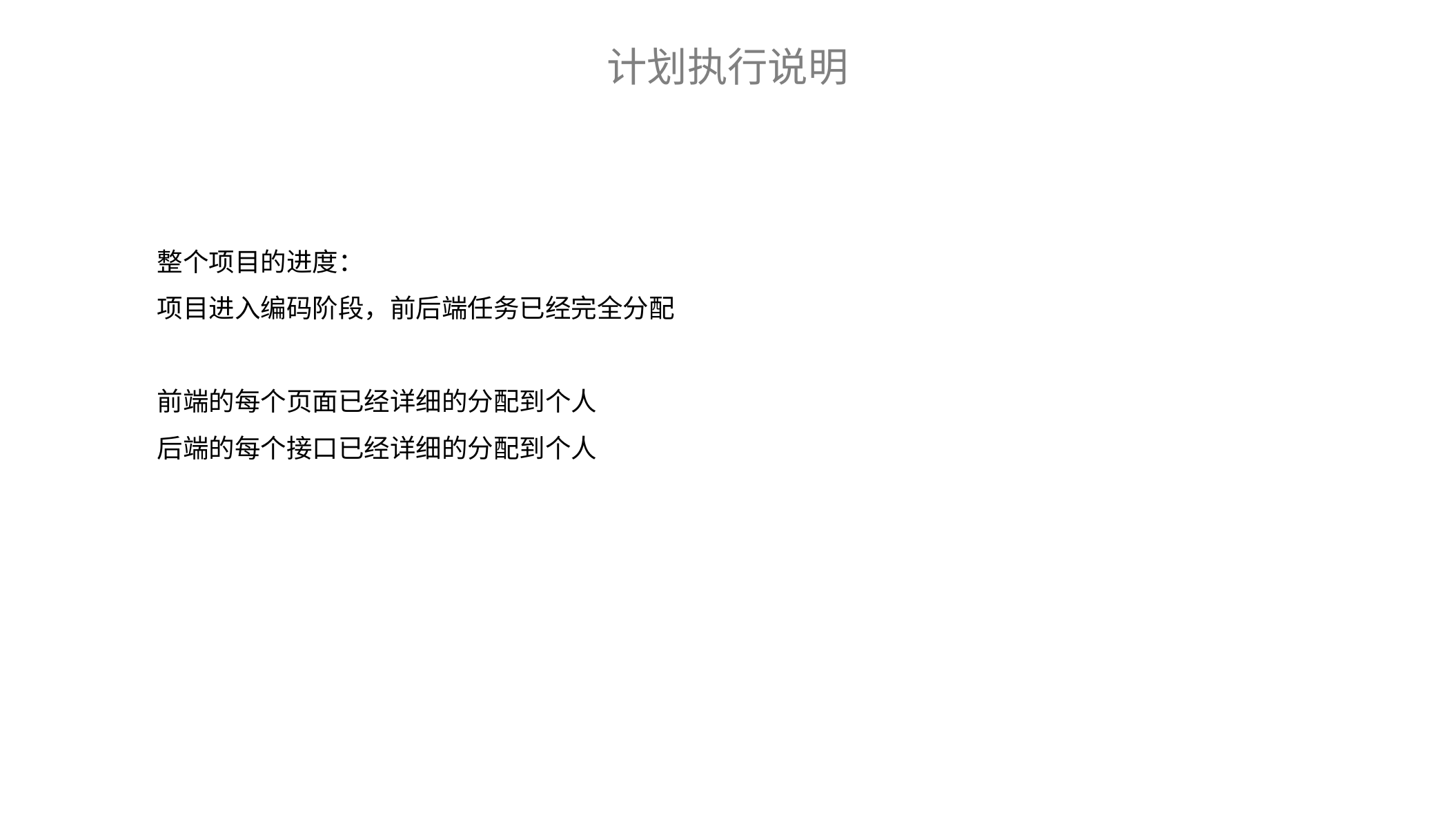

计划执行说明
整个项目的进度：
项目进入编码阶段，前后端任务已经完全分配

前端的每个页面已经详细的分配到个人
后端的每个接口已经详细的分配到个人